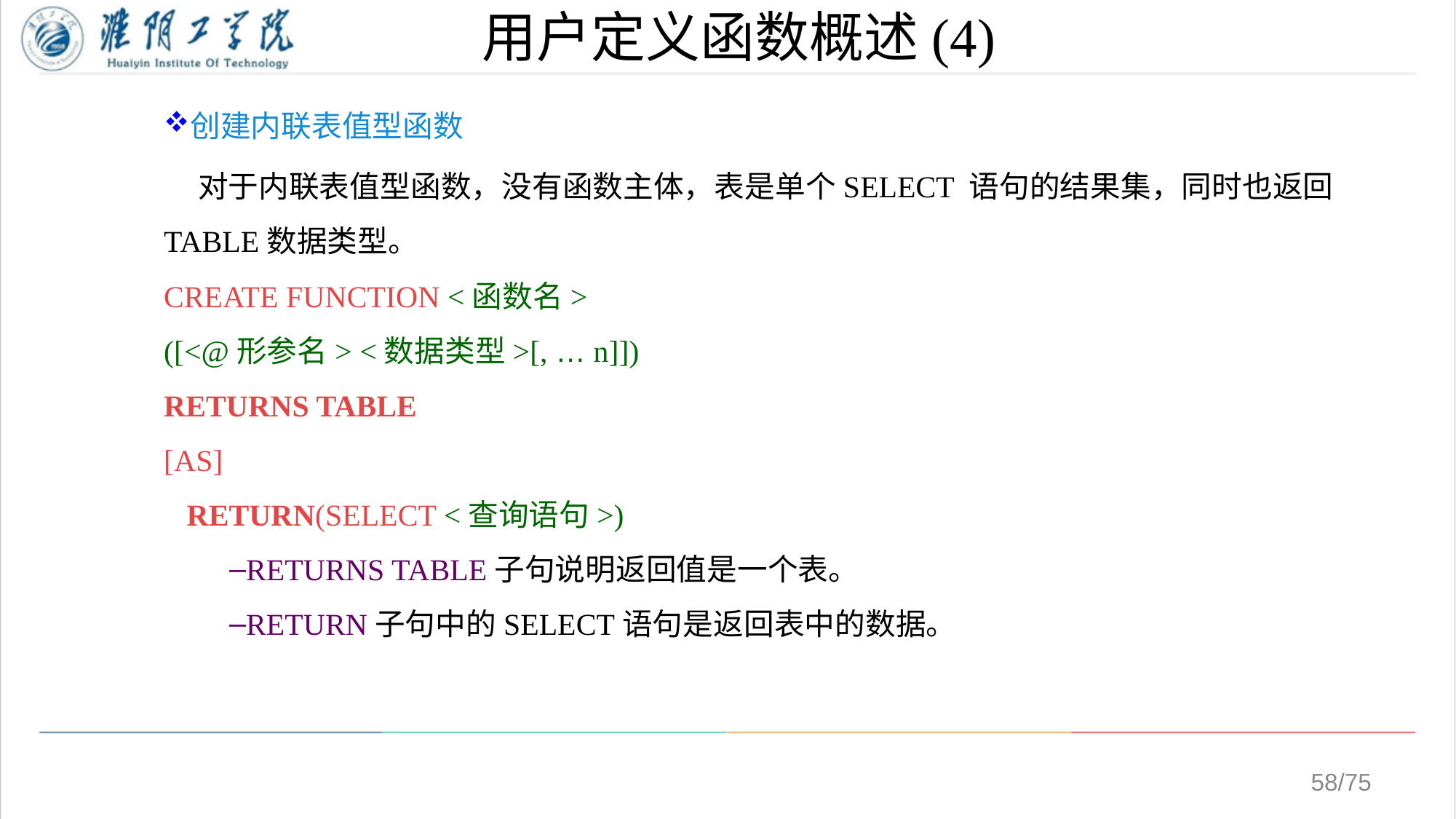

# 用户定义函数概述(4)
创建内联表值型函数
    对于内联表值型函数，没有函数主体，表是单个SELECT 语句的结果集，同时也返回TABLE数据类型。
CREATE FUNCTION <函数名>
([<@形参名> <数据类型>[, … n]])
RETURNS TABLE
[AS]
   RETURN(SELECT <查询语句>)
RETURNS TABLE子句说明返回值是一个表。
RETURN子句中的SELECT语句是返回表中的数据。

58/75